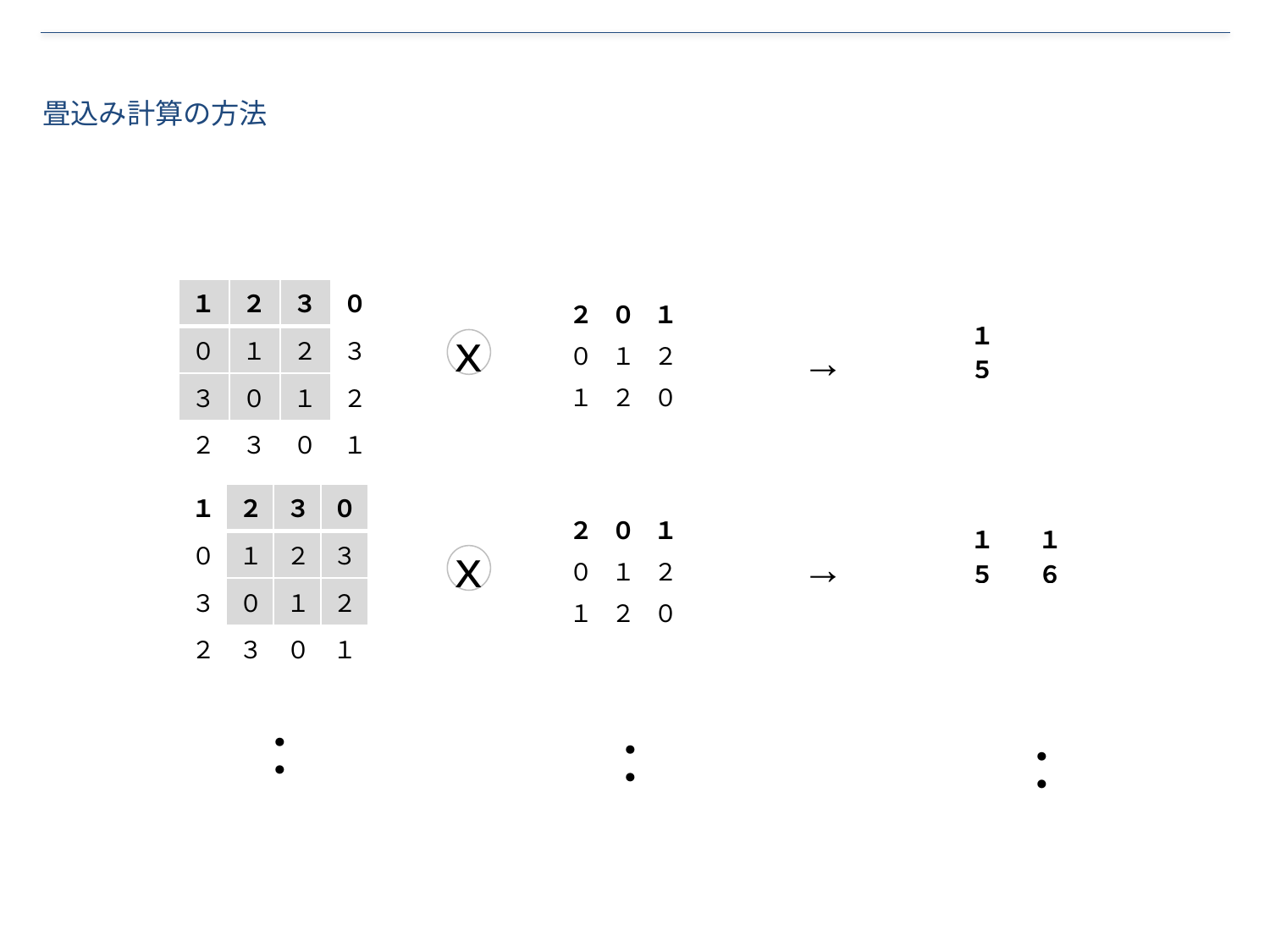

# 畳込み計算の方法
| １ | ２ | ３ | ０ |
| --- | --- | --- | --- |
| ０ | １ | ２ | ３ |
| ３ | ０ | １ | ２ |
| ２ | ３ | ０ | １ |
| ２ | ０ | １ |
| --- | --- | --- |
| ０ | １ | ２ |
| １ | ２ | ０ |
| １５ |  |
| --- | --- |
|  |  |
ｘ
→
| １ | ２ | ３ | ０ |
| --- | --- | --- | --- |
| ０ | １ | ２ | ３ |
| ３ | ０ | １ | ２ |
| ２ | ３ | ０ | １ |
| ２ | ０ | １ |
| --- | --- | --- |
| ０ | １ | ２ |
| １ | ２ | ０ |
| １５ | １６ |
| --- | --- |
|  |  |
→
ｘ
：
：
：